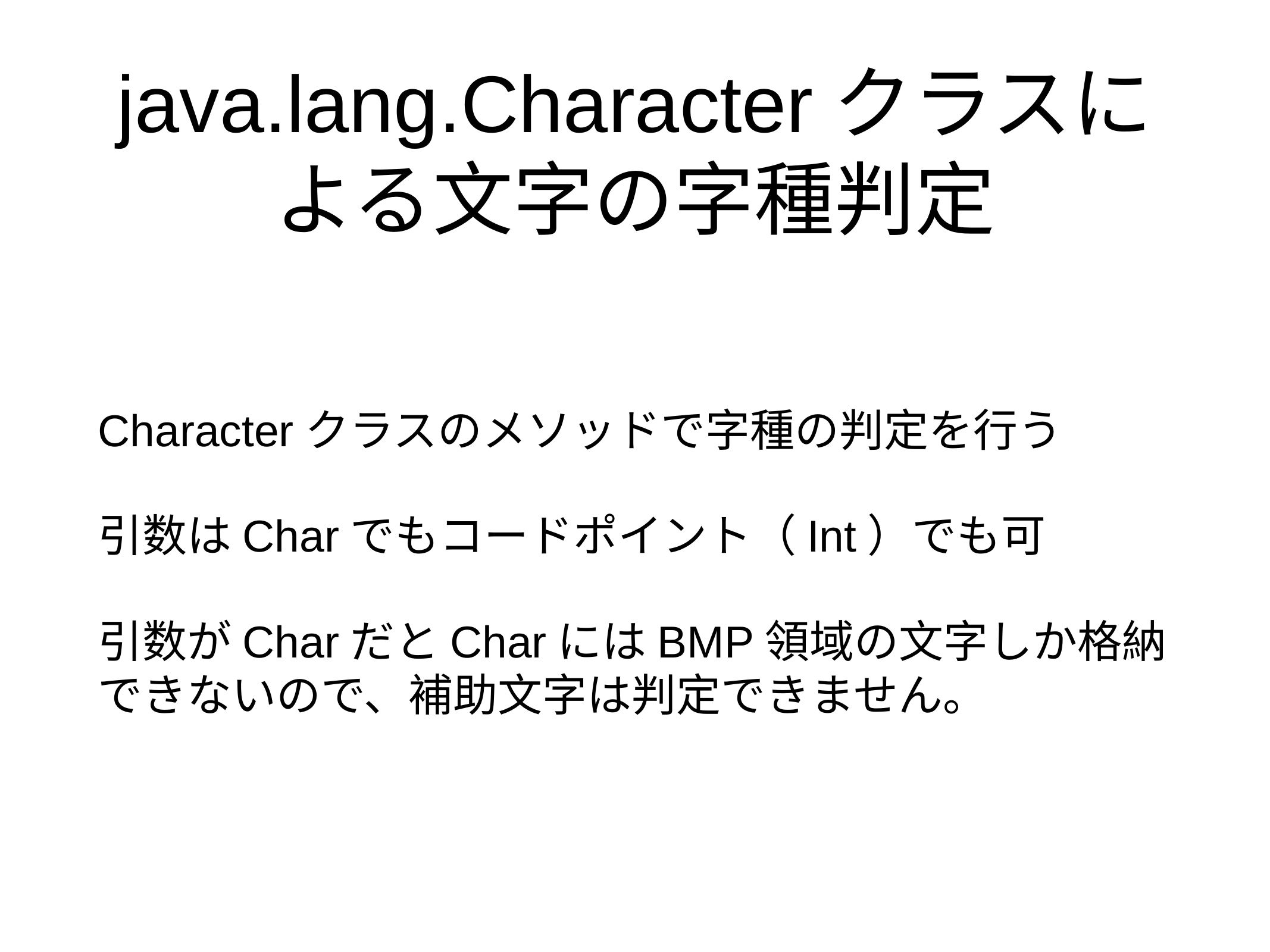

# java.lang.Characterクラスによる文字の字種判定
Characterクラスのメソッドで字種の判定を行う
引数はCharでもコードポイント（Int）でも可
引数がCharだとCharにはBMP領域の文字しか格納できないので、補助文字は判定できません。